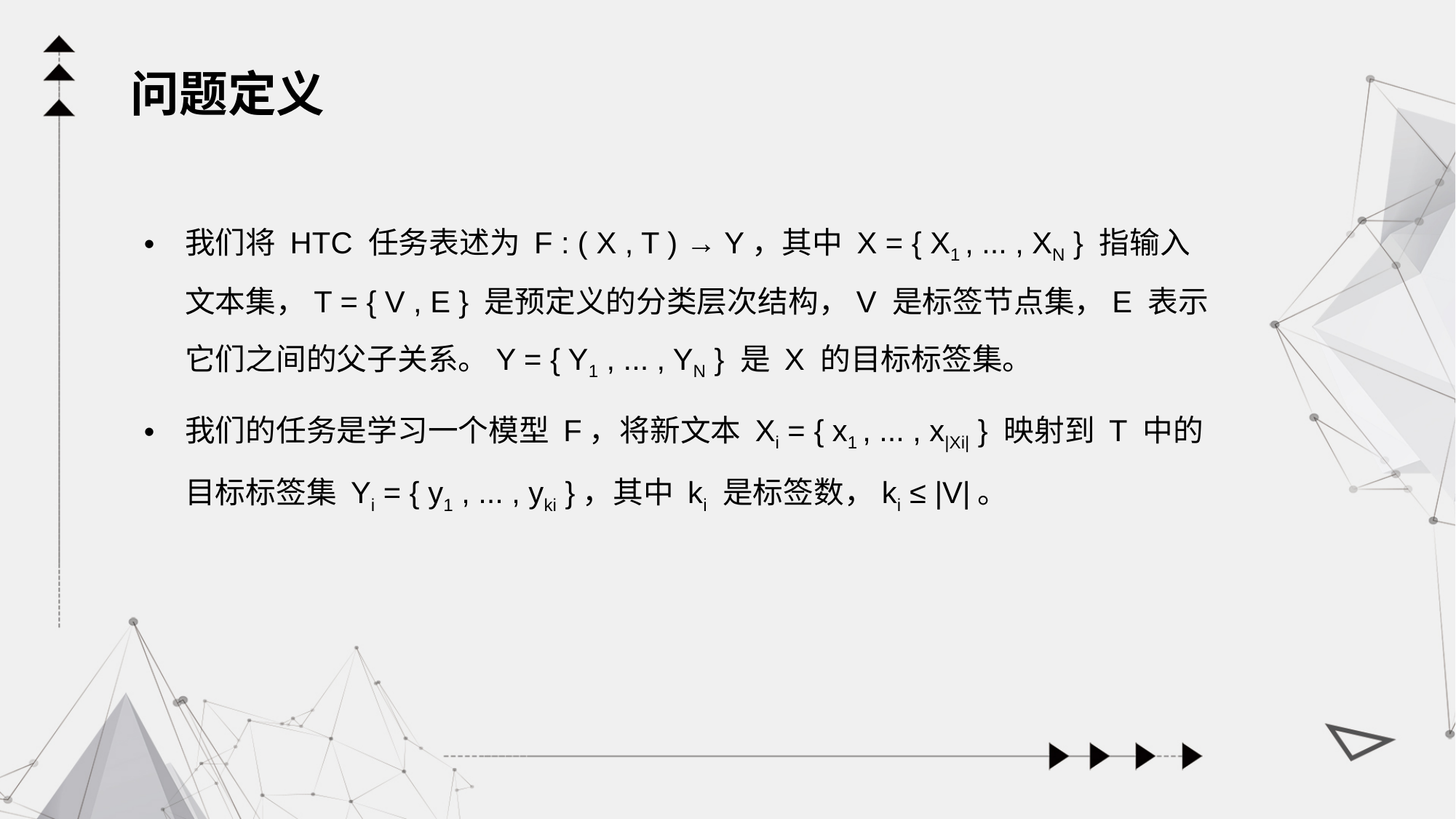

问题定义
我们将 HTC 任务表述为 F : ( X , T ) → Y，其中 X = { X1 , ... , XN } 指输入文本集，T = { V , E } 是预定义的分类层次结构，V 是标签节点集，E 表示它们之间的父子关系。Y = { Y1 , ... , YN } 是 X 的目标标签集。
我们的任务是学习一个模型 F，将新文本 Xi = { x1 , ... , x|Xi| } 映射到 T 中的目标标签集 Yi = { y1 , ... , yki }，其中 ki 是标签数，ki ≤ |V|。